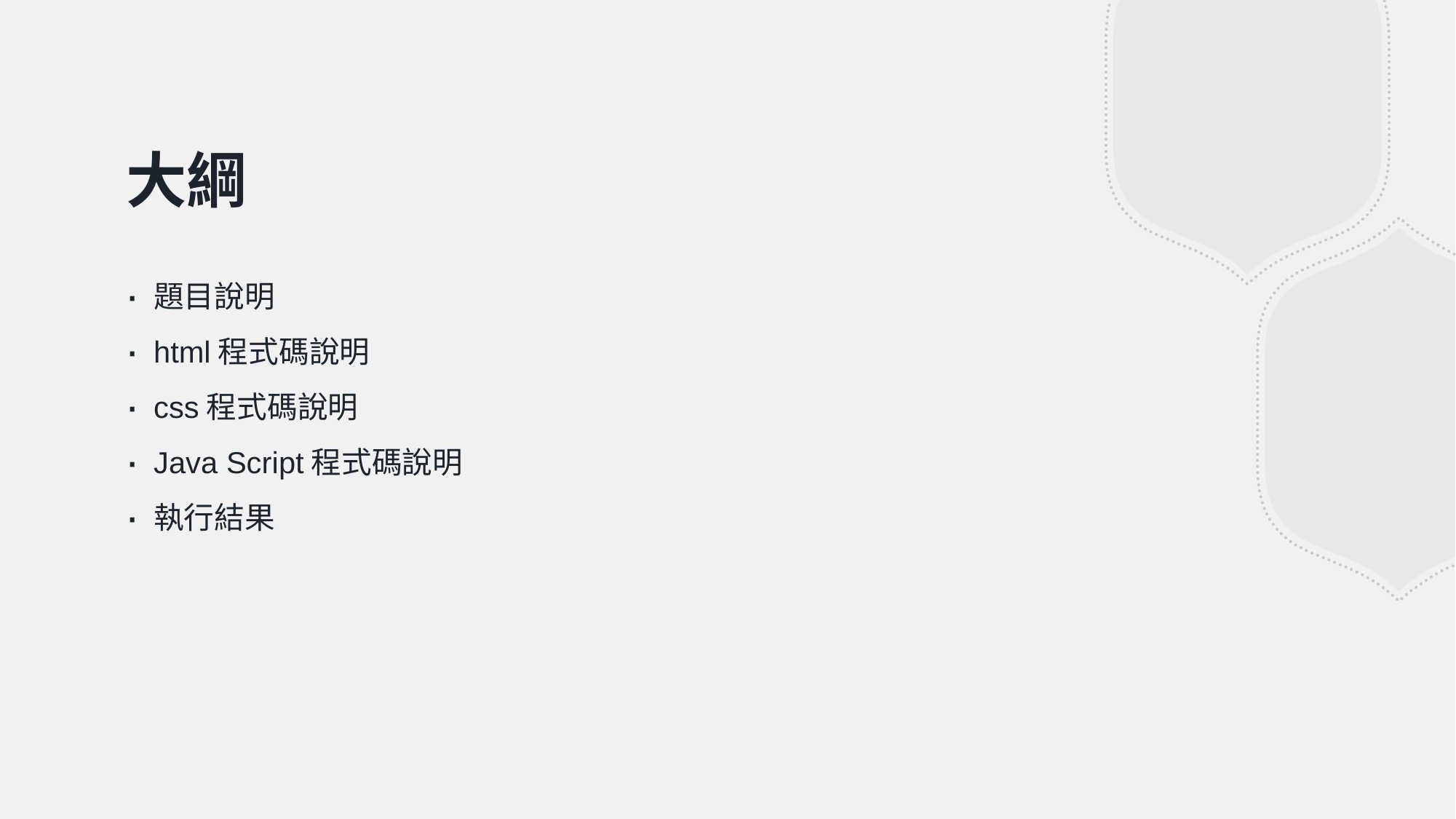

# 大綱
題目說明
html程式碼說明
css程式碼說明
Java Script程式碼說明
執行結果